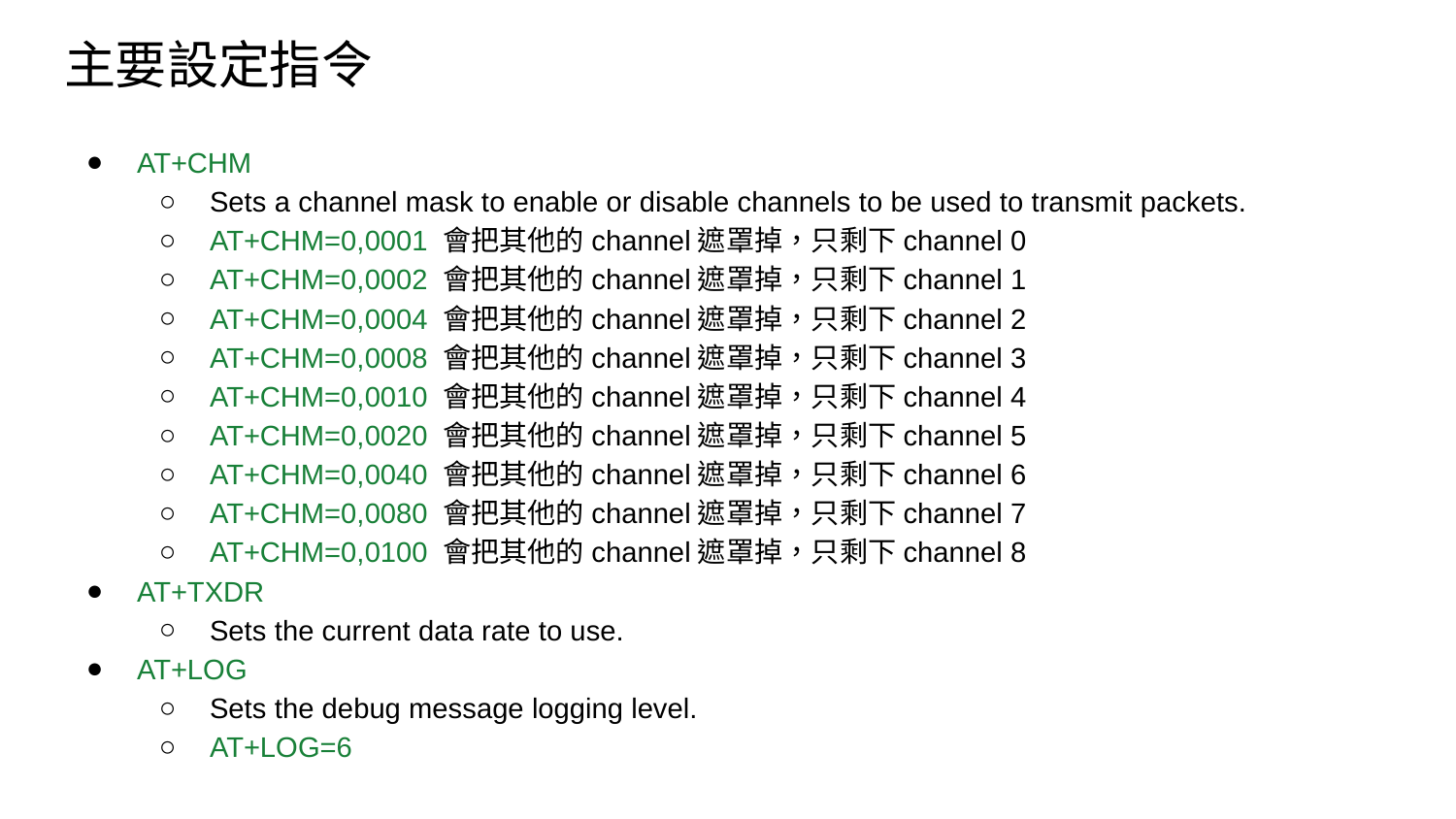

# 主要設定指令
AT+CHM
Sets a channel mask to enable or disable channels to be used to transmit packets.
AT+CHM=0,0001 會把其他的channel遮罩掉，只剩下channel 0
AT+CHM=0,0002 會把其他的channel遮罩掉，只剩下channel 1
AT+CHM=0,0004 會把其他的channel遮罩掉，只剩下channel 2
AT+CHM=0,0008 會把其他的channel遮罩掉，只剩下channel 3
AT+CHM=0,0010 會把其他的channel遮罩掉，只剩下channel 4
AT+CHM=0,0020 會把其他的channel遮罩掉，只剩下channel 5
AT+CHM=0,0040 會把其他的channel遮罩掉，只剩下channel 6
AT+CHM=0,0080 會把其他的channel遮罩掉，只剩下channel 7
AT+CHM=0,0100 會把其他的channel遮罩掉，只剩下channel 8
AT+TXDR
Sets the current data rate to use.
AT+LOG
Sets the debug message logging level.
AT+LOG=6